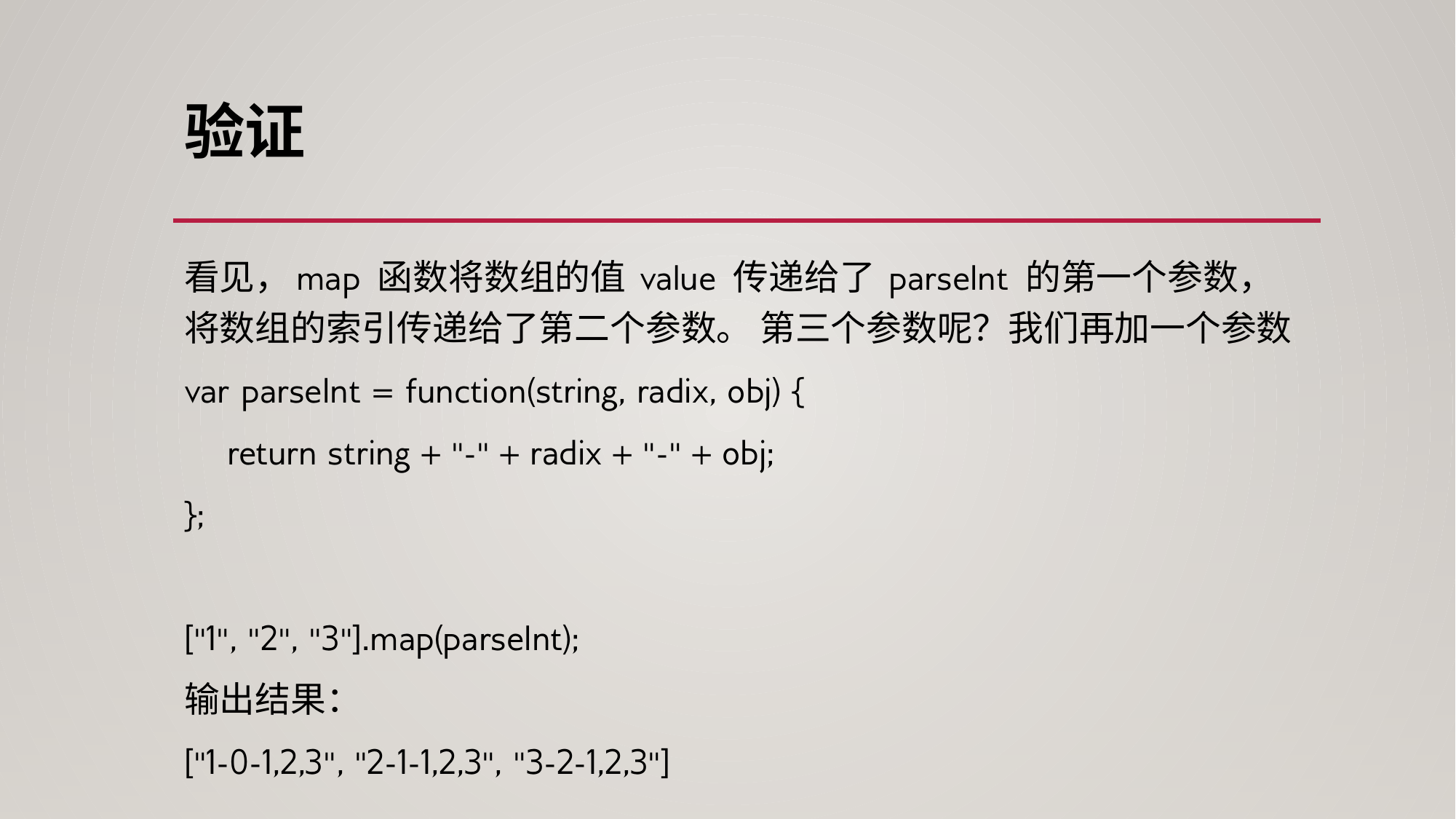

# 验证
看见，map 函数将数组的值 value 传递给了 parseInt 的第一个参数，将数组的索引传递给了第二个参数。 第三个参数呢？我们再加一个参数
var parseInt = function(string, radix, obj) {
    return string + "-" + radix + "-" + obj;
};

["1", "2", "3"].map(parseInt);
输出结果：
["1-0-1,2,3", "2-1-1,2,3", "3-2-1,2,3"]